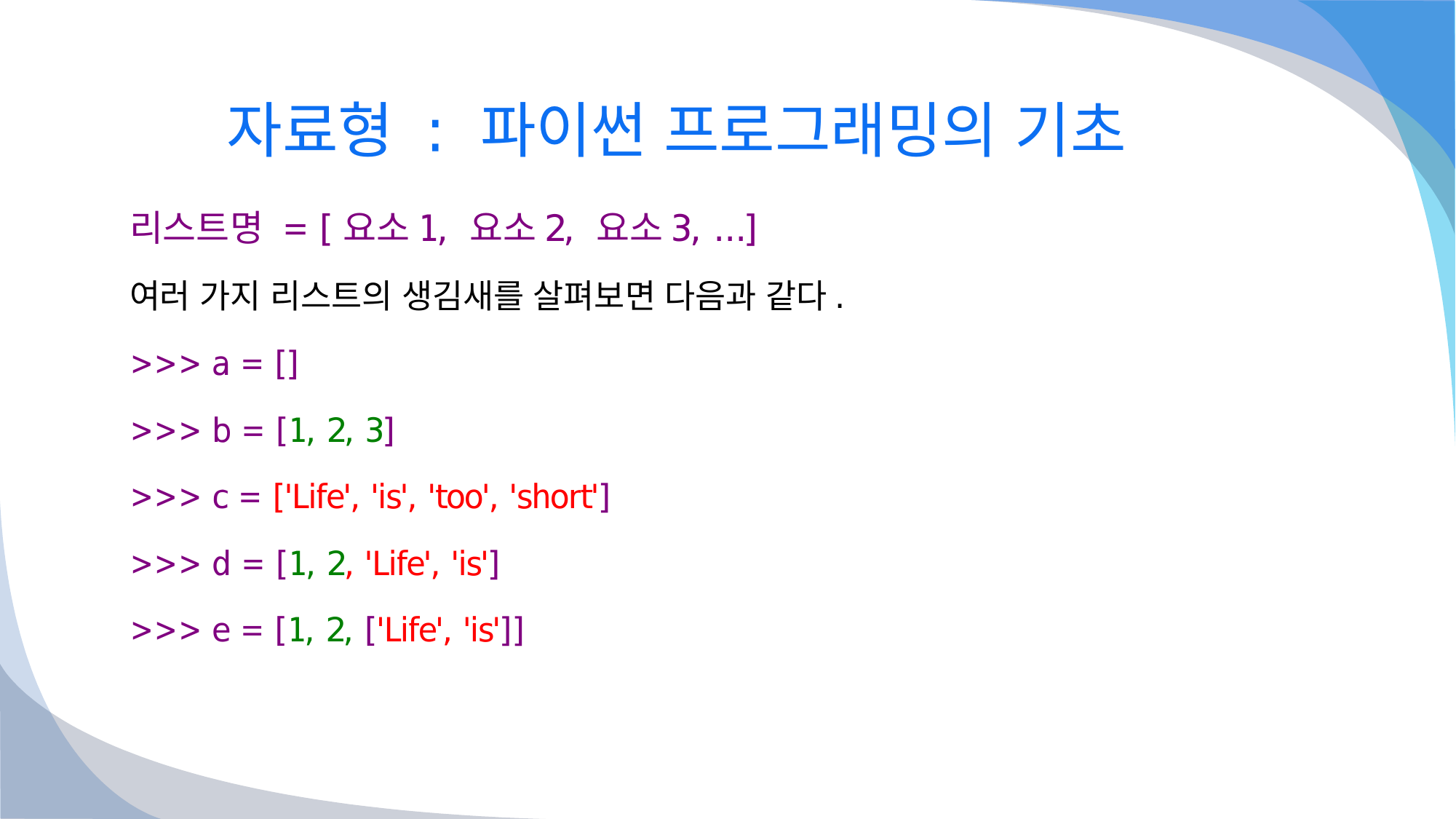

# 자료형 : 파이썬 프로그래밍의 기초
리스트명 = [요소1, 요소2, 요소3, ...]
여러 가지 리스트의 생김새를 살펴보면 다음과 같다.
>>> a = []
>>> b = [1, 2, 3]
>>> c = ['Life', 'is', 'too', 'short']
>>> d = [1, 2, 'Life', 'is']
>>> e = [1, 2, ['Life', 'is']]